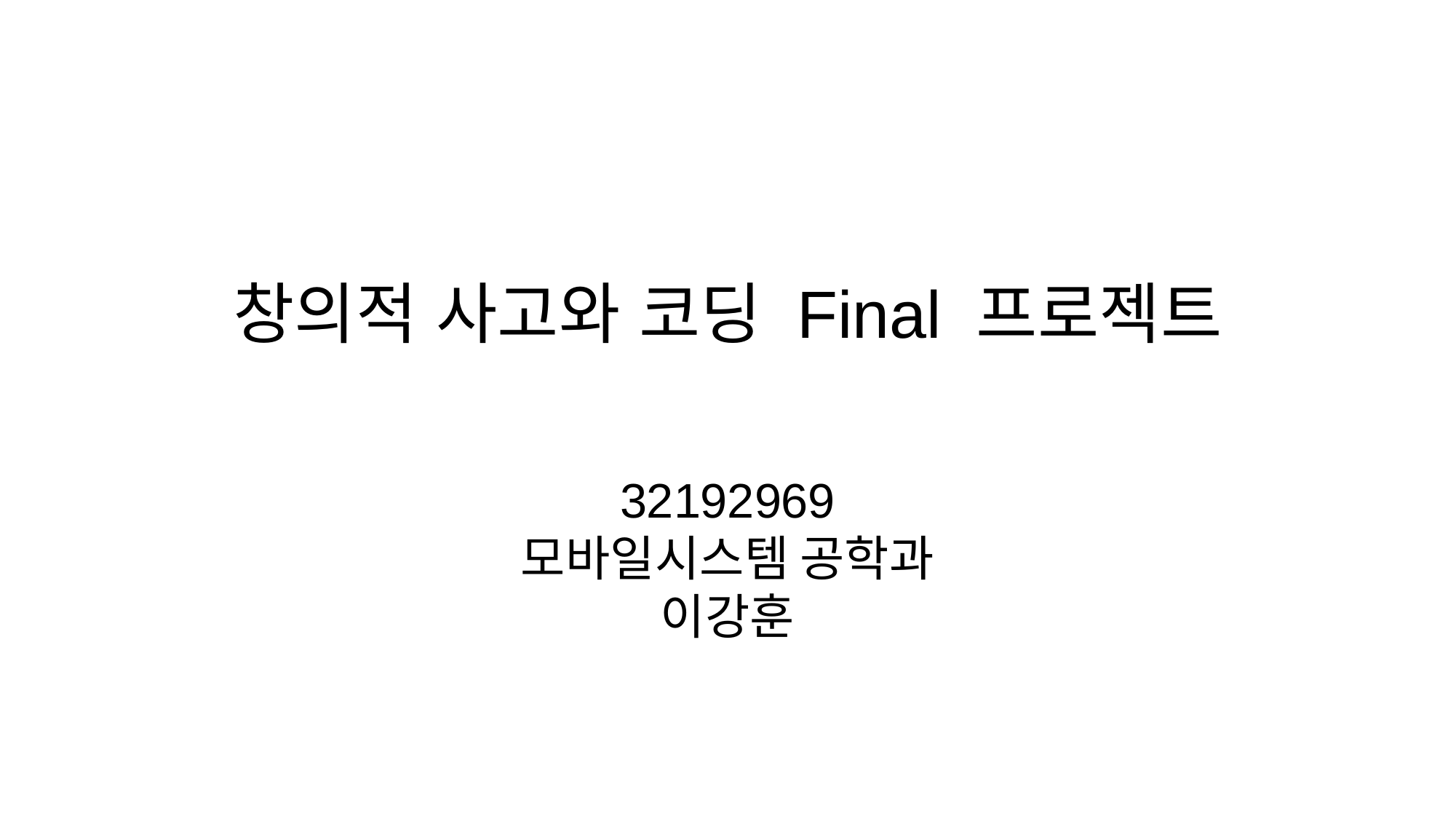

# 창의적 사고와 코딩 Final 프로젝트
32192969
모바일시스템 공학과
이강훈